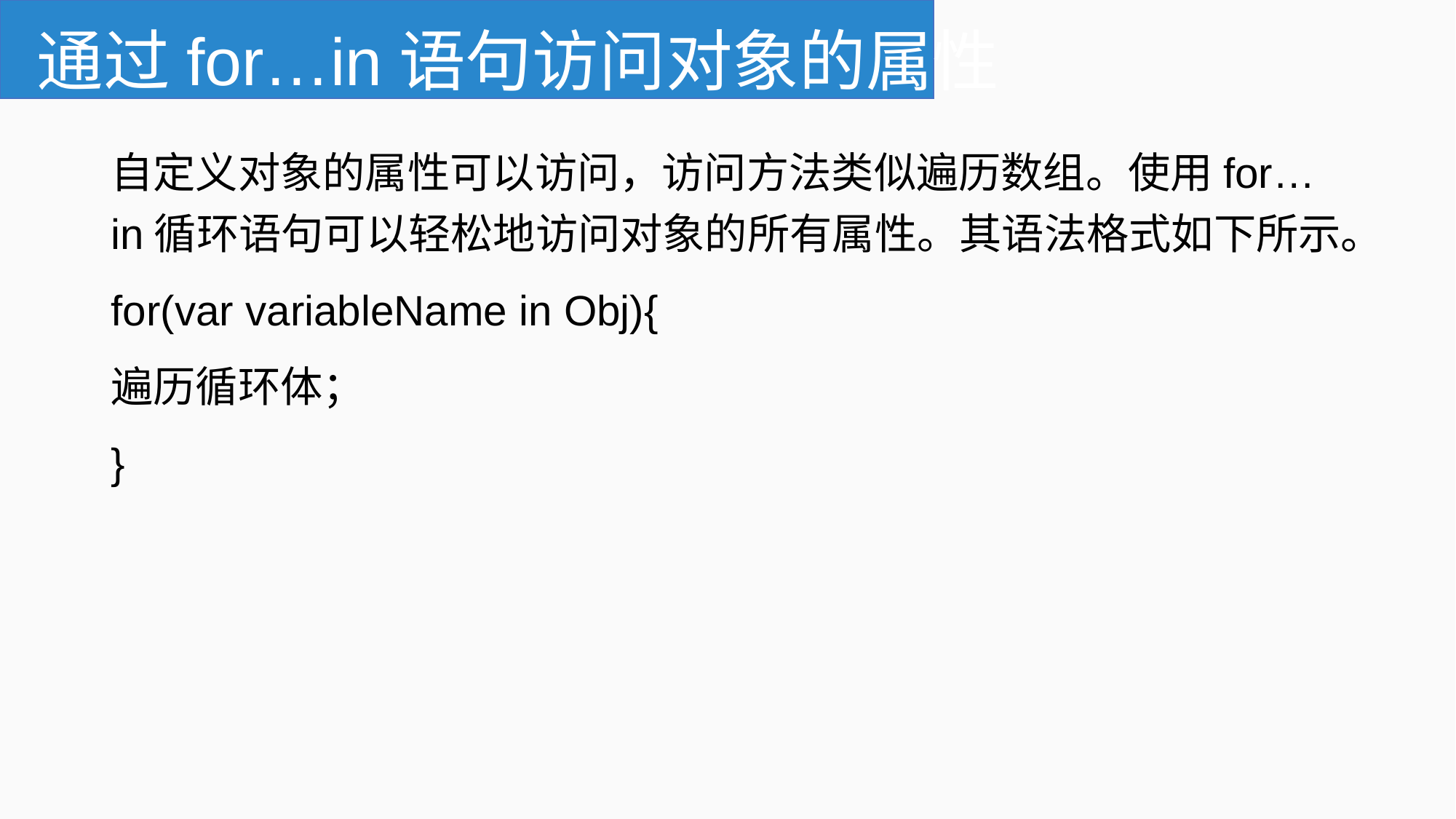

# 通过for…in语句访问对象的属性
自定义对象的属性可以访问，访问方法类似遍历数组。使用for…in循环语句可以轻松地访问对象的所有属性。其语法格式如下所示。
for(var variableName in Obj){
遍历循环体；
}